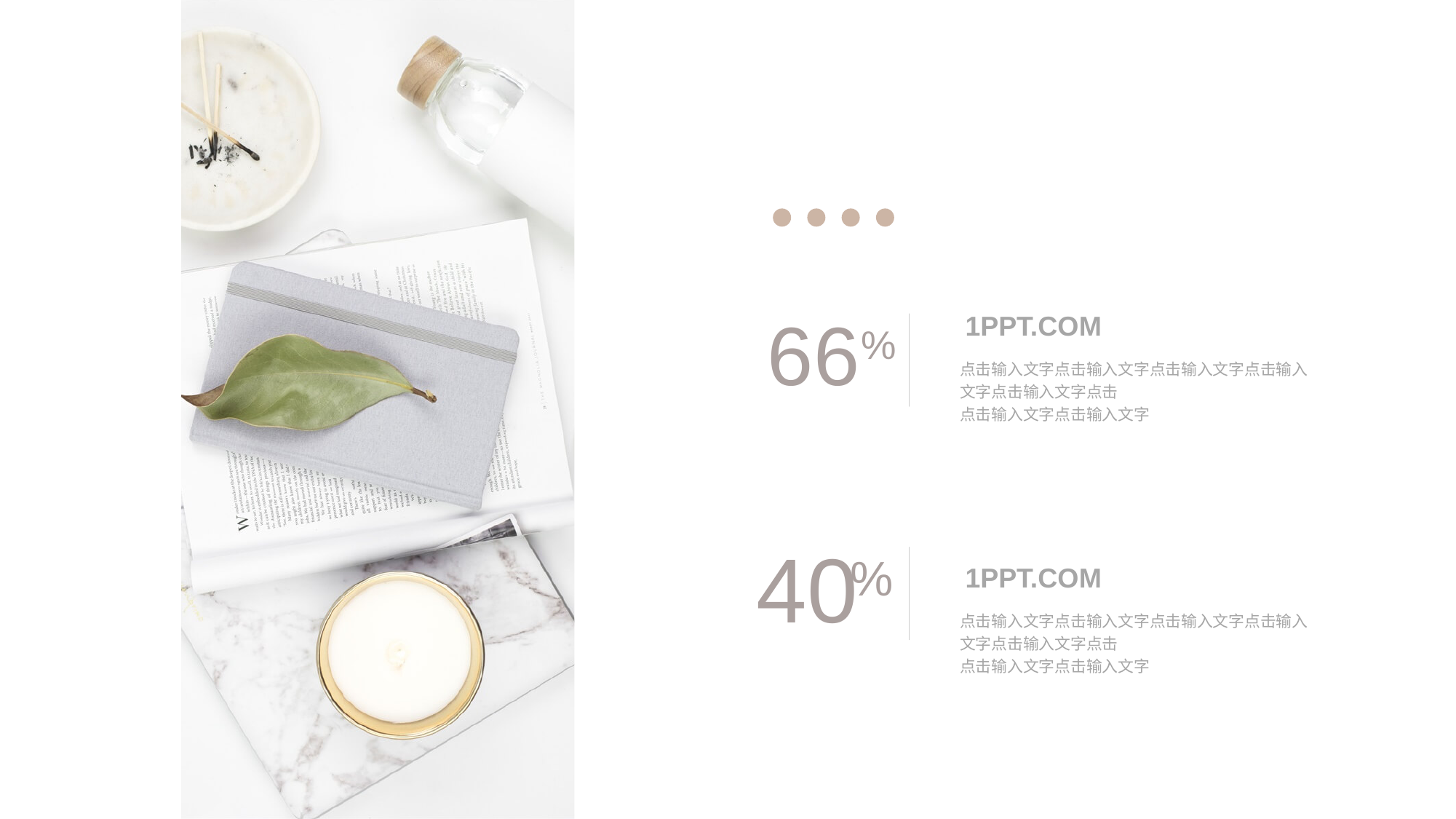

6 6
1PPT.COM
点击输入文字点击输入文字点击输入文字点击输入文字点击输入文字点击
点击输入文字点击输入文字
%
4 0
%
1PPT.COM
点击输入文字点击输入文字点击输入文字点击输入文字点击输入文字点击
点击输入文字点击输入文字